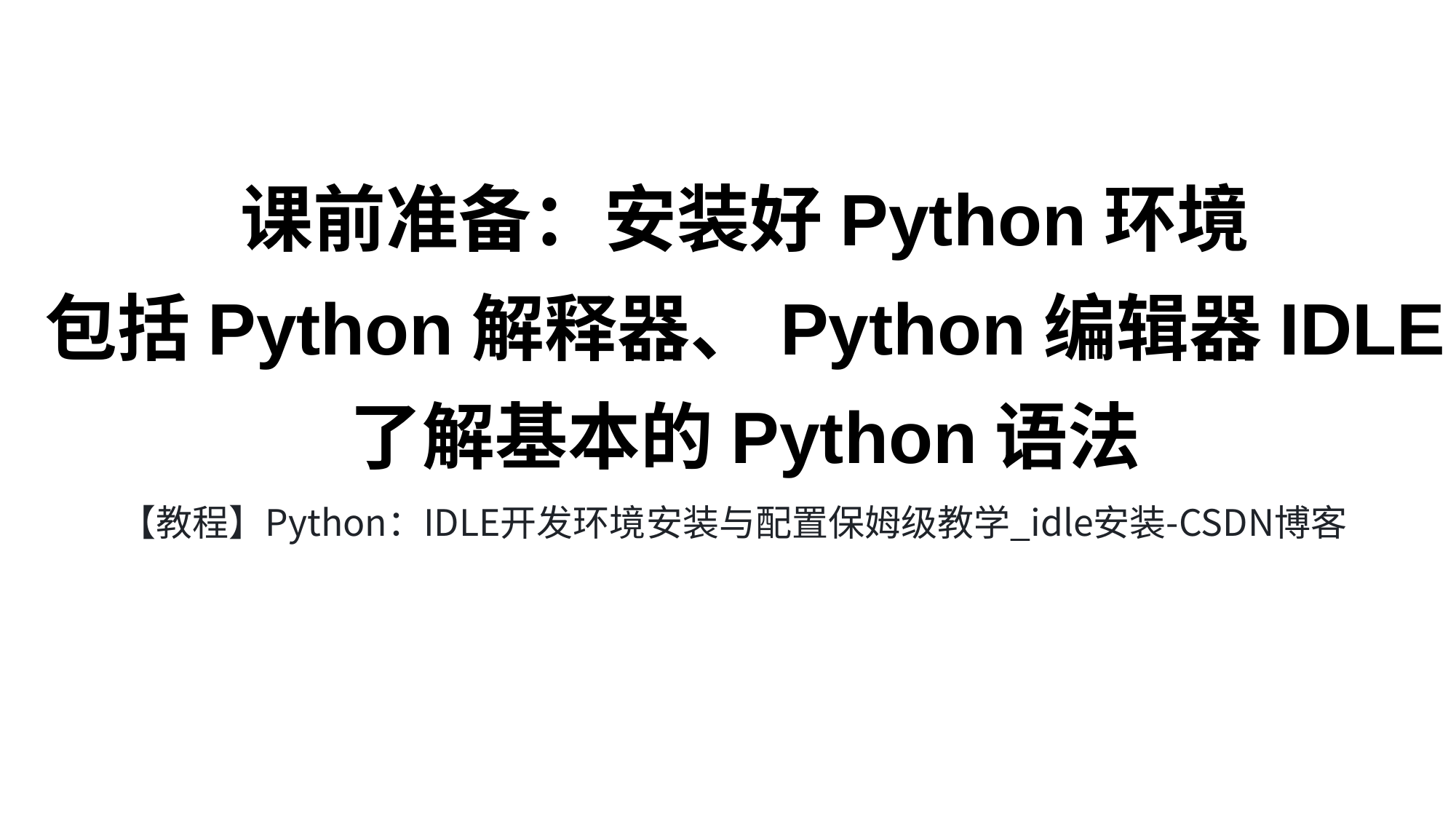

课前准备：安装好Python环境
包括Python解释器、Python编辑器IDLE
了解基本的Python语法
【教程】Python：IDLE开发环境安装与配置保姆级教学_idle安装-CSDN博客